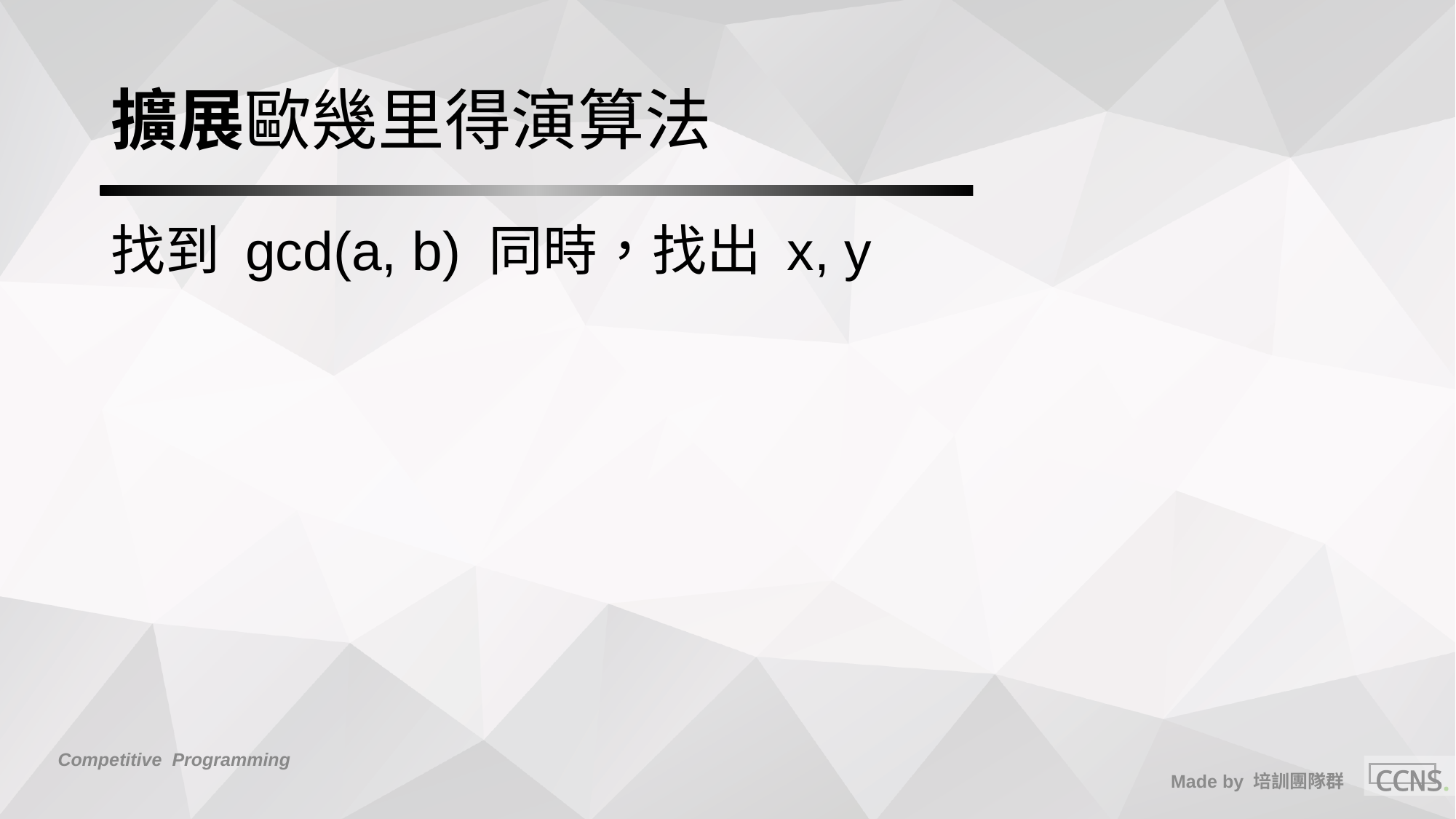

# 擴展歐幾里得演算法
找到 gcd(a, b) 同時，找出 x, y